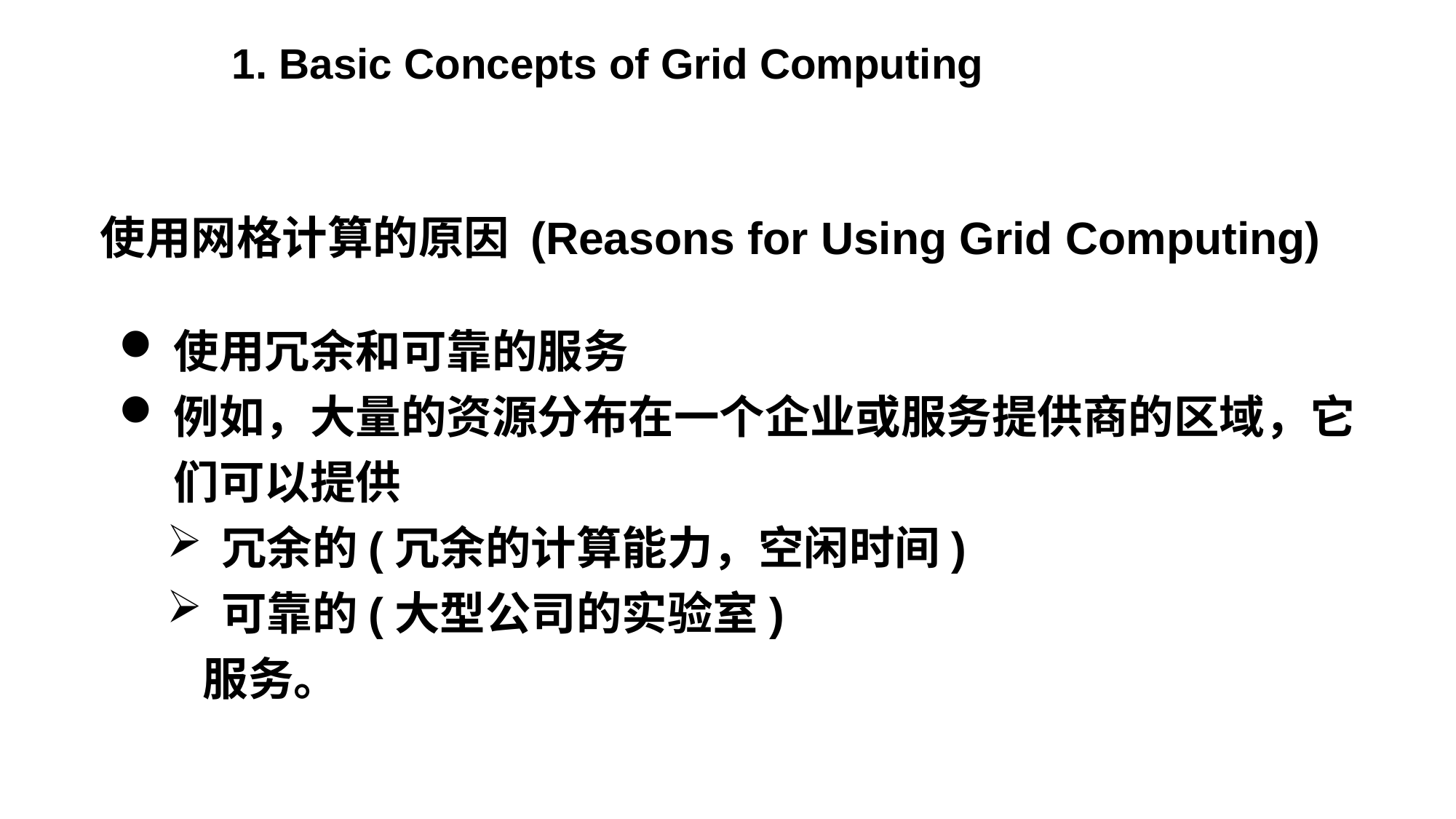

1. Basic Concepts of Grid Computing
# 使用网格计算的原因 (Reasons for Using Grid Computing)
使用冗余和可靠的服务
例如，大量的资源分布在一个企业或服务提供商的区域，它们可以提供
冗余的(冗余的计算能力，空闲时间)
可靠的(大型公司的实验室)
       服务。